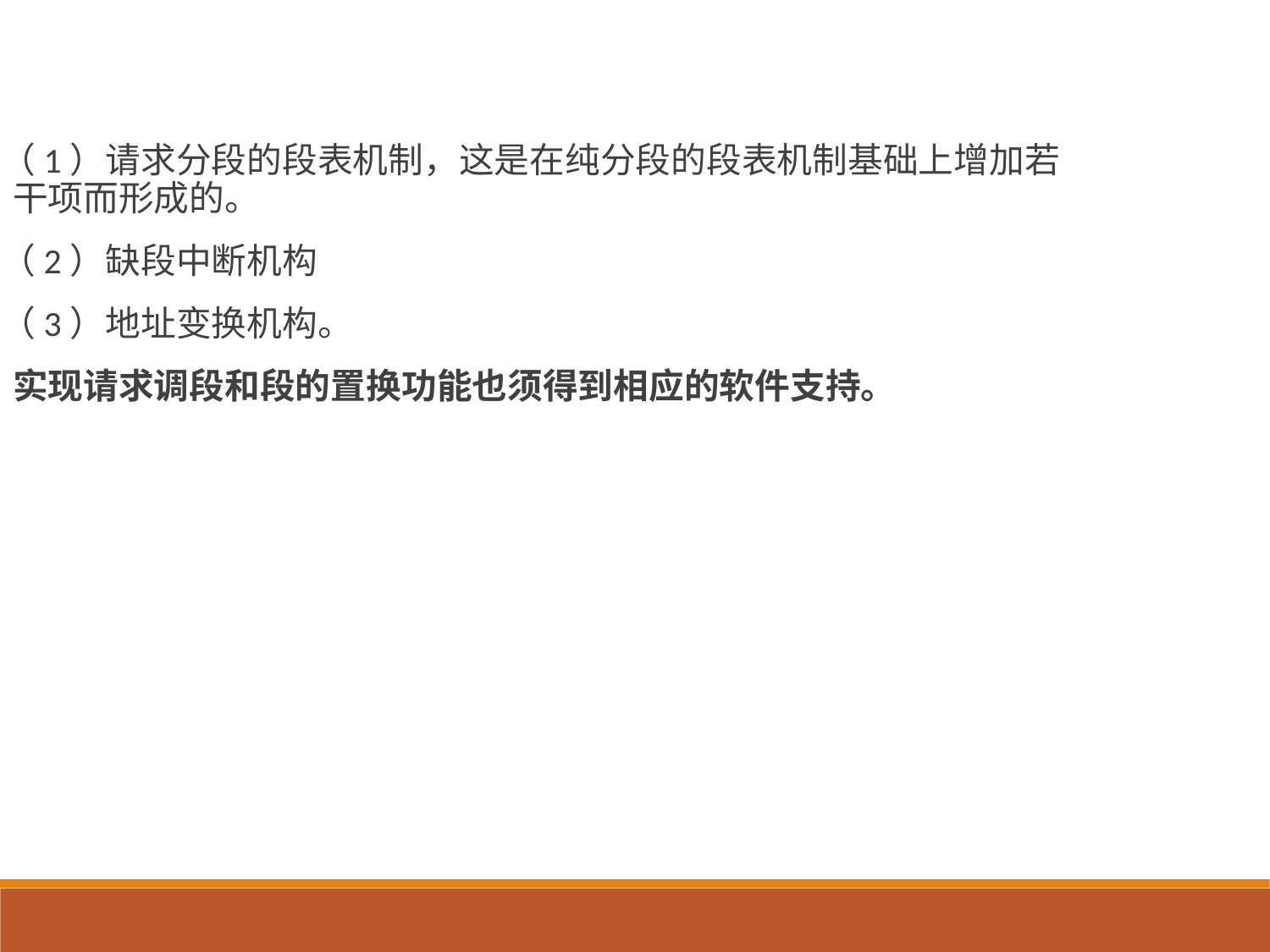

（1）请求分段的段表机制，这是在纯分段的段表机制基础上增加若干项而形成的。
（2）缺段中断机构
（3）地址变换机构。
实现请求调段和段的置换功能也须得到相应的软件支持。